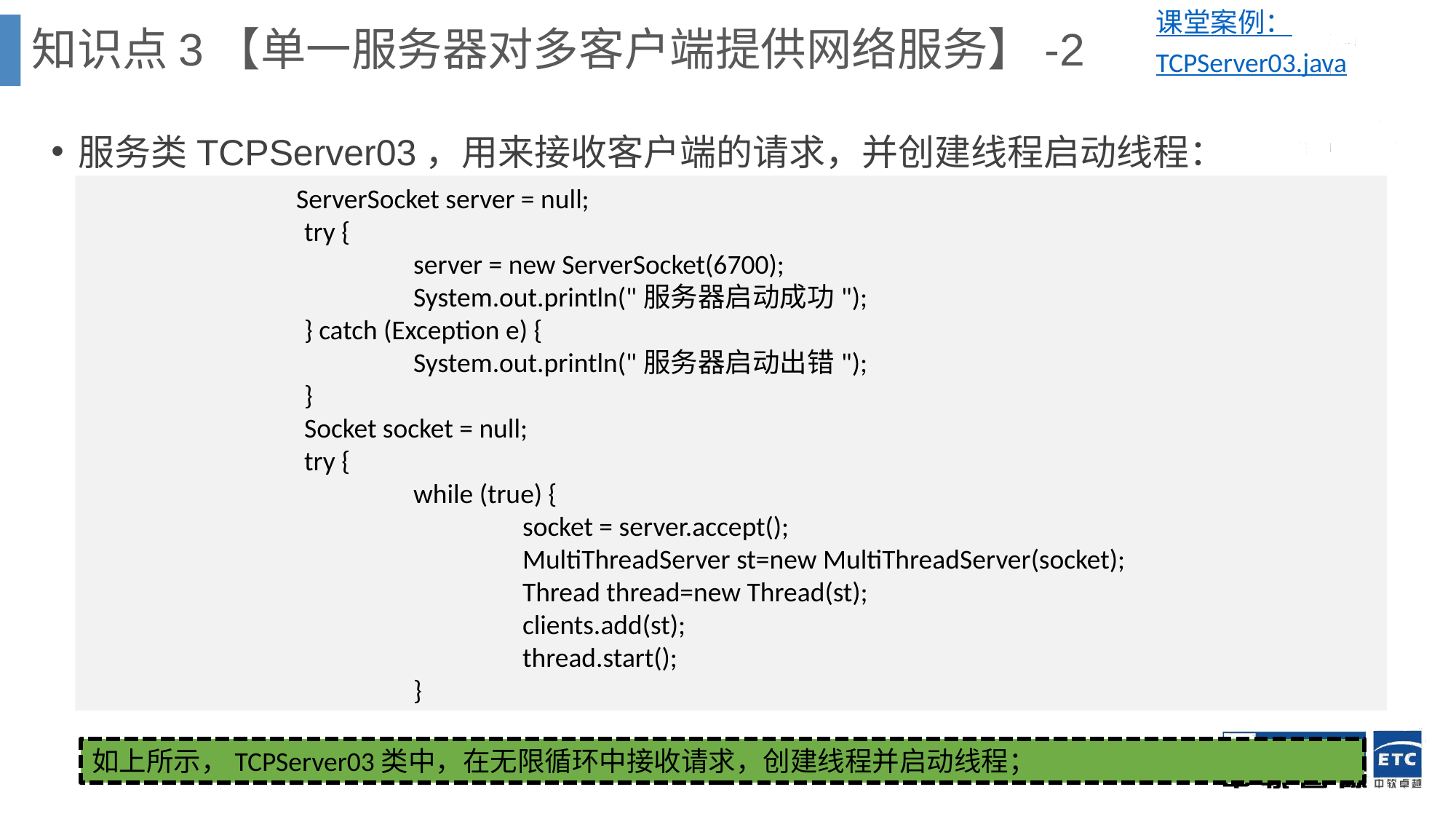

课堂案例：TCPServer03.java
知识点3【单一服务器对多客户端提供网络服务】-2
服务类TCPServer03，用来接收客户端的请求，并创建线程启动线程：
                                  ServerSocket server = null;
		try {
			server = new ServerSocket(6700);
			System.out.println("服务器启动成功");
		} catch (Exception e) {
			System.out.println("服务器启动出错");
		}
		Socket socket = null;
		try {
			while (true) {
				socket = server.accept();
				MultiThreadServer st=new MultiThreadServer(socket);
				Thread thread=new Thread(st);
				clients.add(st);
				thread.start();
			}
如上所示，TCPServer03类中，在无限循环中接收请求，创建线程并启动线程；